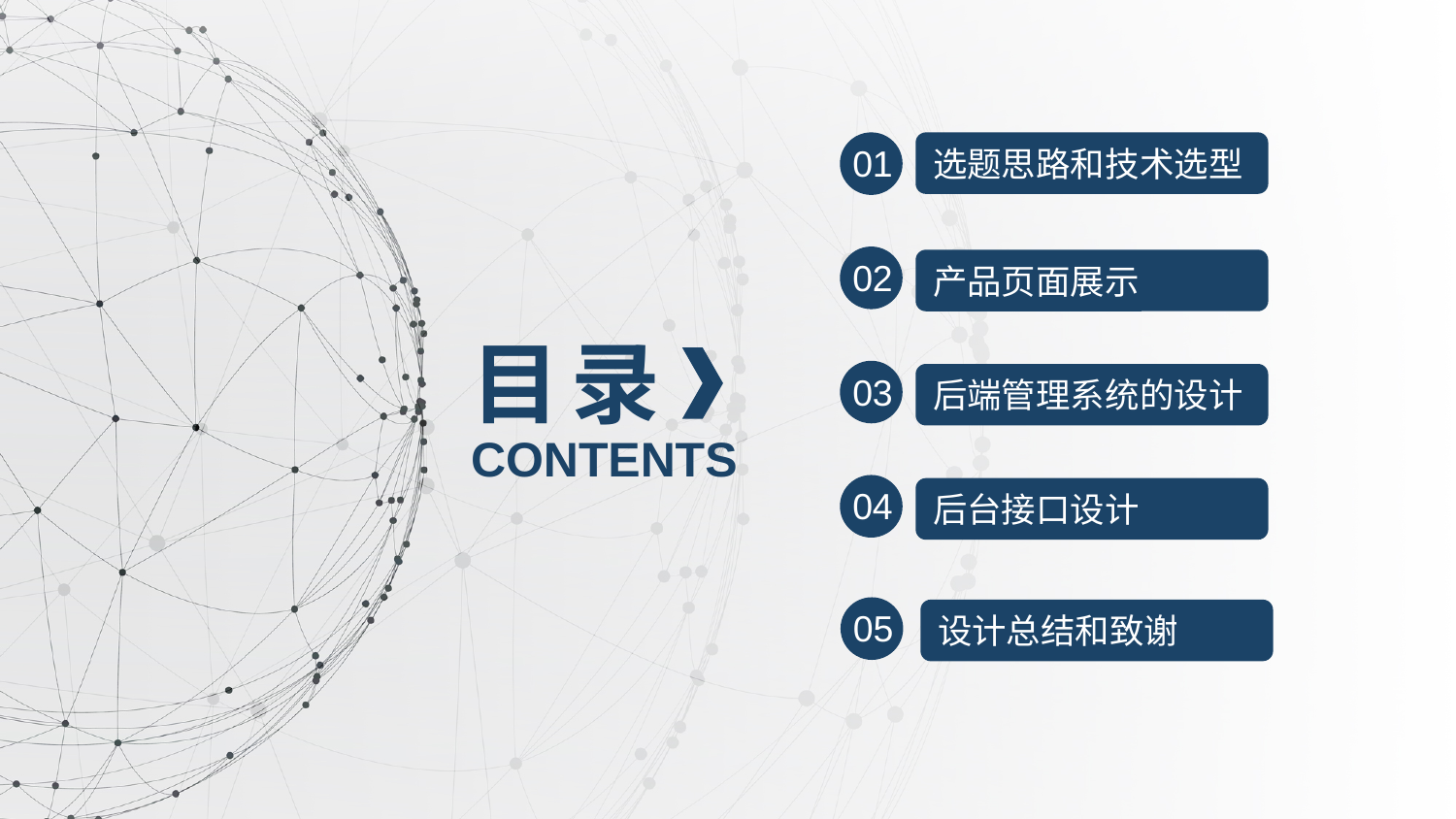

01
选题思路和技术选型

02
产品页面展示
目 录

03
后端管理系统的设计
CONTENTS

04
后台接口设计

05
设计总结和致谢